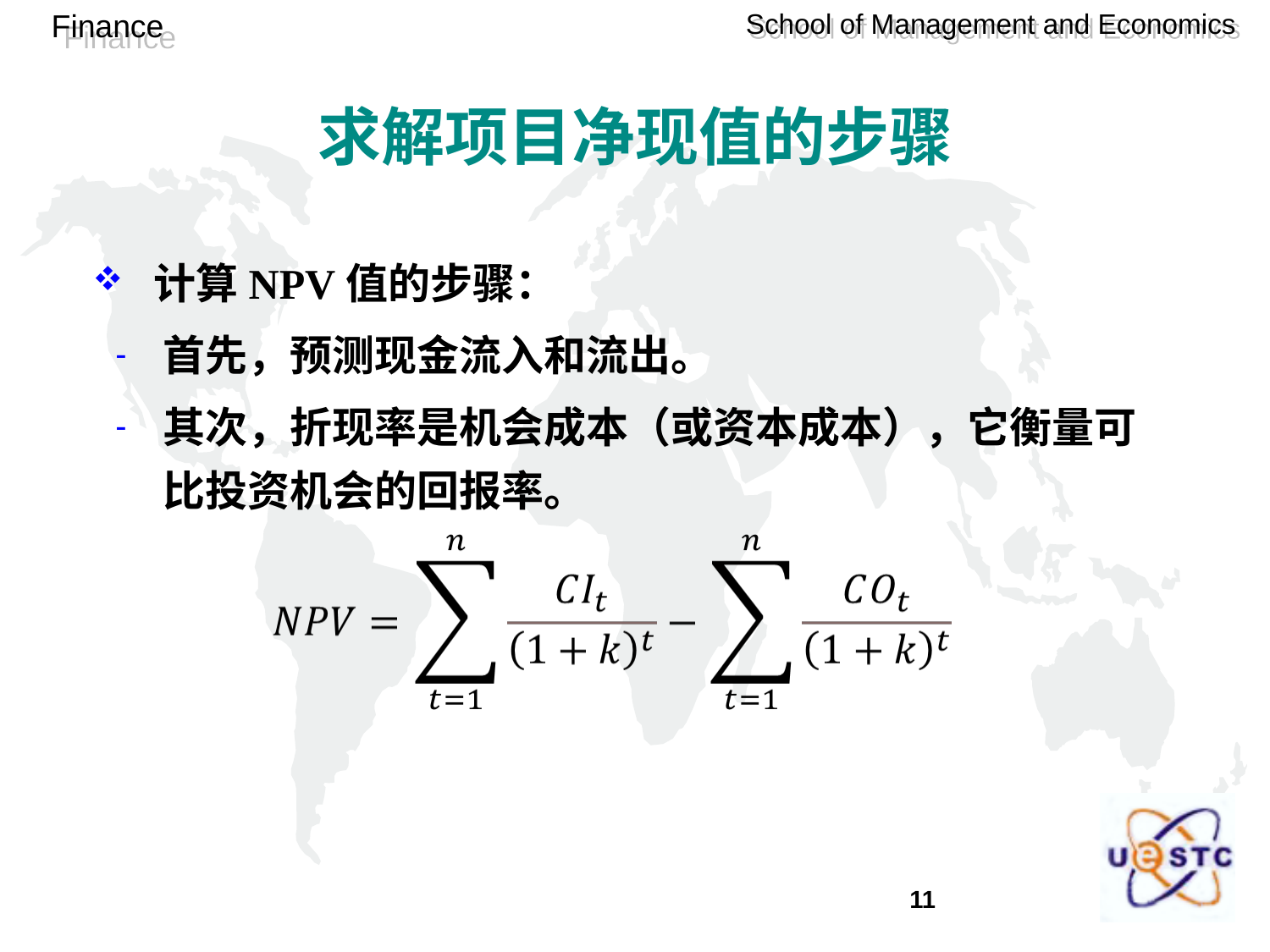

# 求解项目净现值的步骤
计算NPV值的步骤：
首先，预测现金流入和流出。
其次，折现率是机会成本（或资本成本），它衡量可比投资机会的回报率。